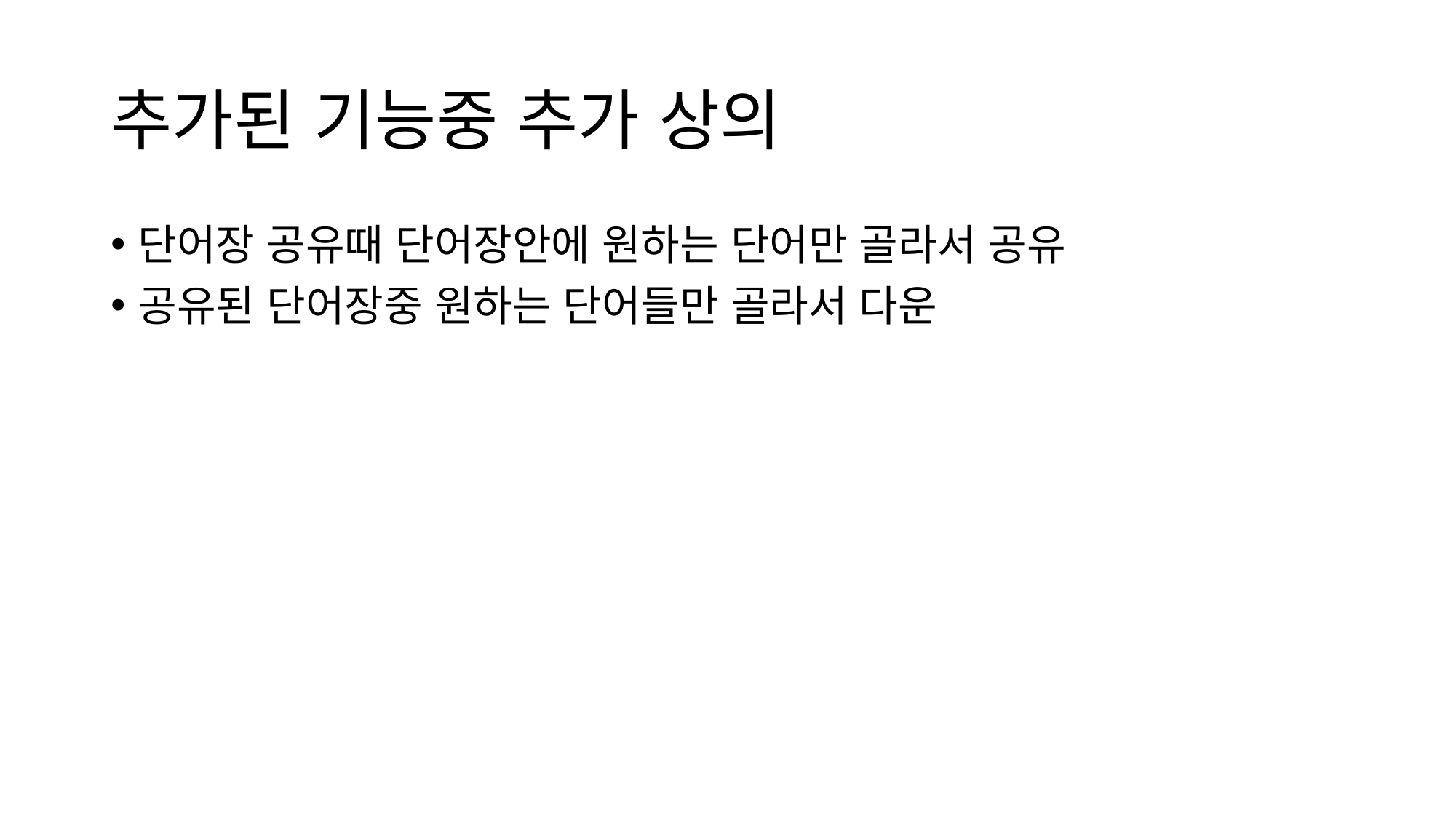

# 추가된 기능중 추가 상의
단어장 공유때 단어장안에 원하는 단어만 골라서 공유
공유된 단어장중 원하는 단어들만 골라서 다운